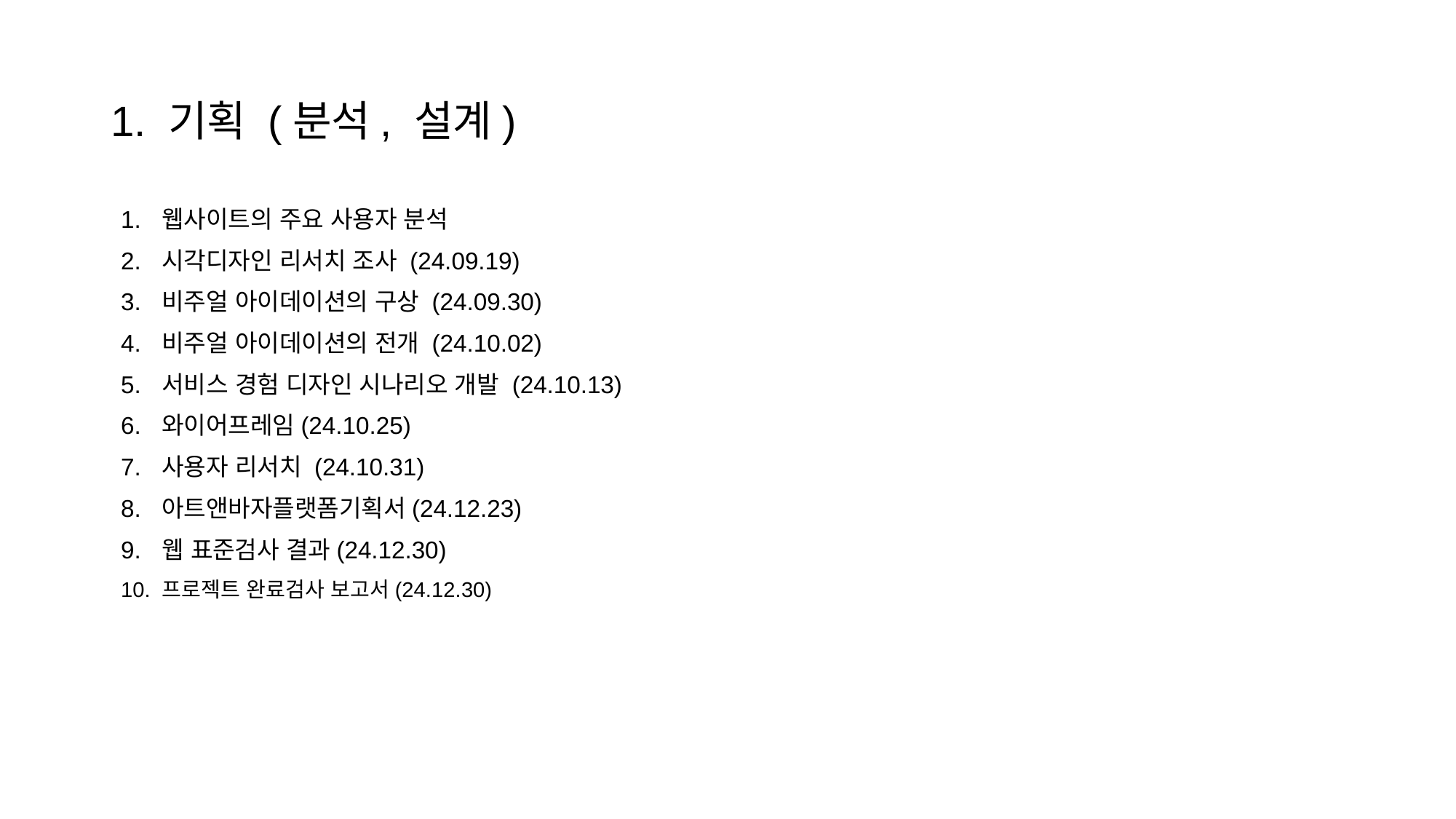

# 1. 기획 (분석, 설계)
웹사이트의 주요 사용자 분석
시각디자인 리서치 조사 (24.09.19)
비주얼 아이데이션의 구상 (24.09.30)
비주얼 아이데이션의 전개 (24.10.02)
서비스 경험 디자인 시나리오 개발 (24.10.13)
와이어프레임(24.10.25)
사용자 리서치 (24.10.31)
아트앤바자플랫폼기획서(24.12.23)
웹 표준검사 결과(24.12.30)
프로젝트 완료검사 보고서(24.12.30)